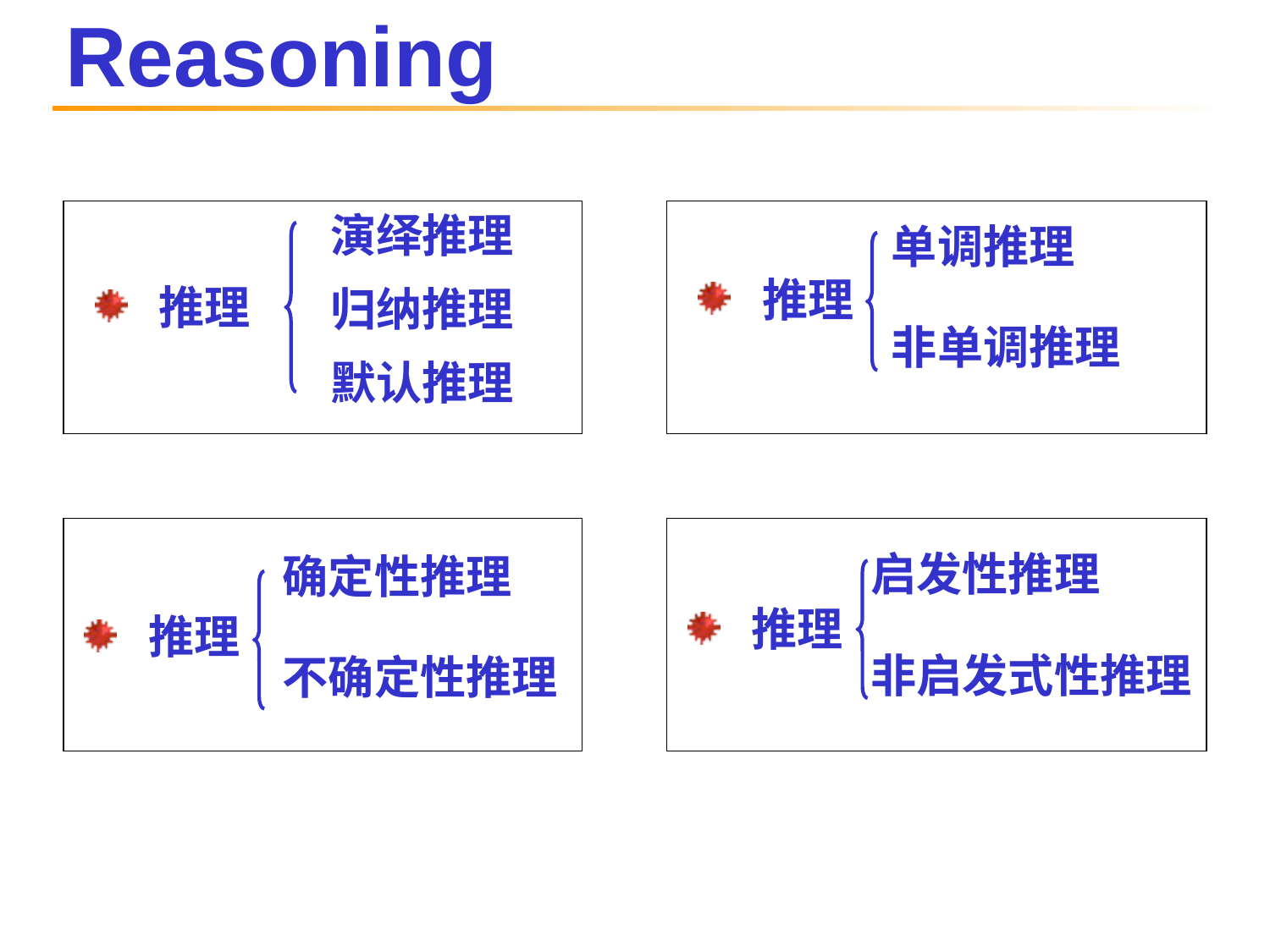

# Reasoning

演绎推理
归纳推理
默认推理

单调推理
非单调推理

  推理
  推理

启发性推理
非启发式性推理
确定性推理
不确定性推理

  推理
  推理